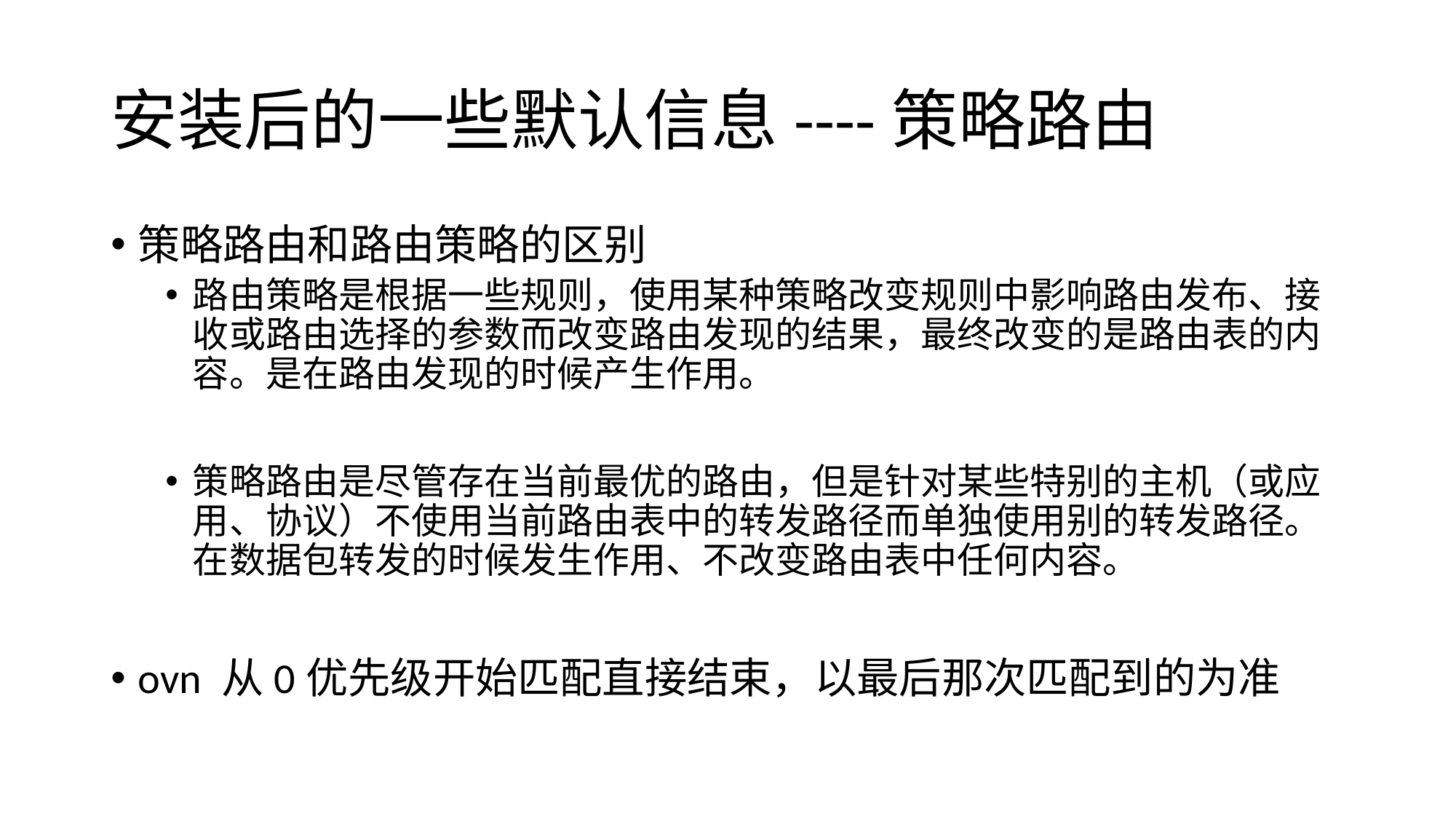

# 安装后的一些默认信息----策略路由
策略路由和路由策略的区别
路由策略是根据一些规则，使用某种策略改变规则中影响路由发布、接收或路由选择的参数而改变路由发现的结果，最终改变的是路由表的内容。是在路由发现的时候产生作用。

策略路由是尽管存在当前最优的路由，但是针对某些特别的主机（或应用、协议）不使用当前路由表中的转发路径而单独使用别的转发路径。在数据包转发的时候发生作用、不改变路由表中任何内容。

ovn 从0优先级开始匹配直接结束，以最后那次匹配到的为准